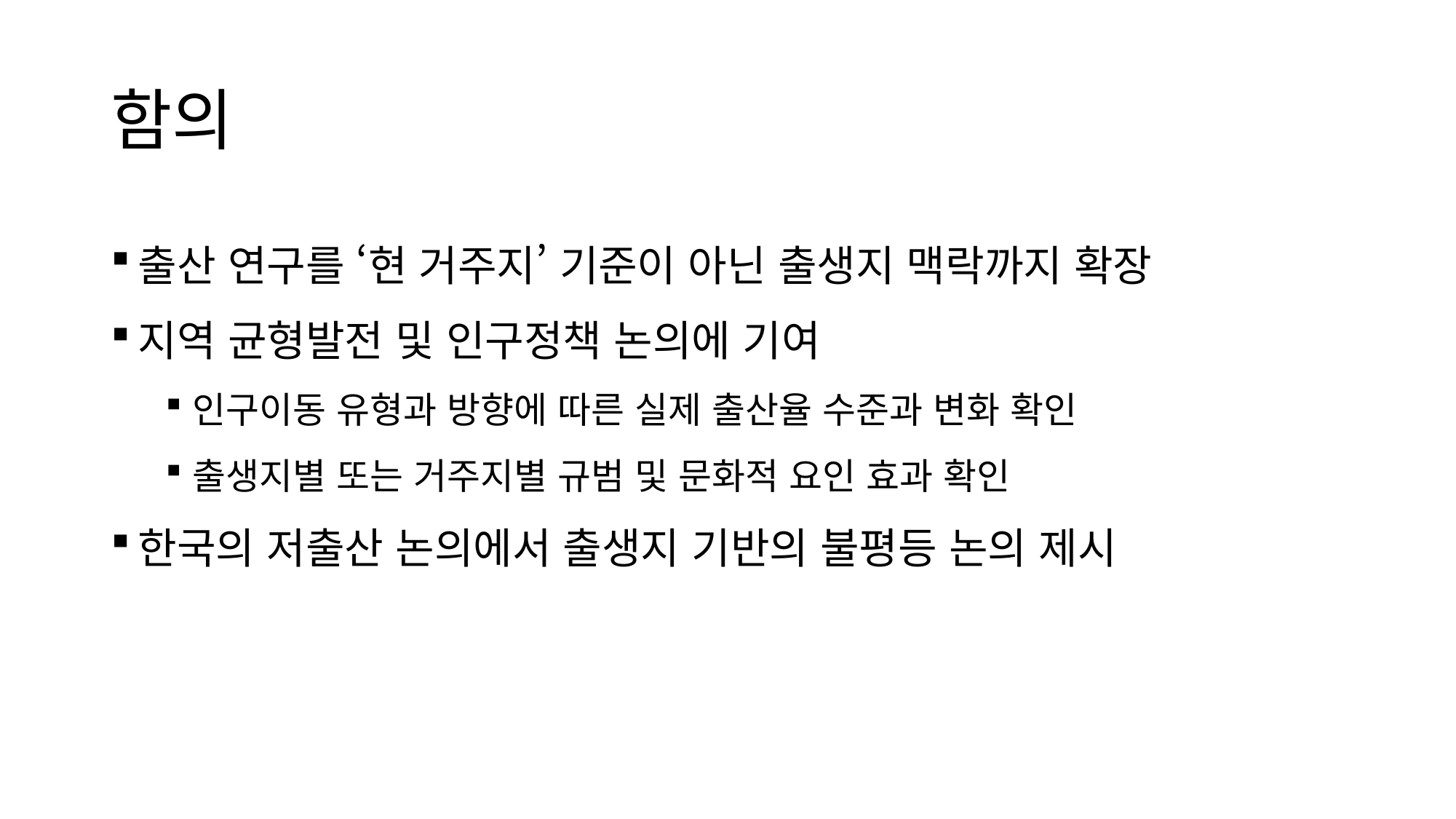

# 함의
출산 연구를 ‘현 거주지’ 기준이 아닌 출생지 맥락까지 확장
지역 균형발전 및 인구정책 논의에 기여
인구이동 유형과 방향에 따른 실제 출산율 수준과 변화 확인
출생지별 또는 거주지별 규범 및 문화적 요인 효과 확인
한국의 저출산 논의에서 출생지 기반의 불평등 논의 제시